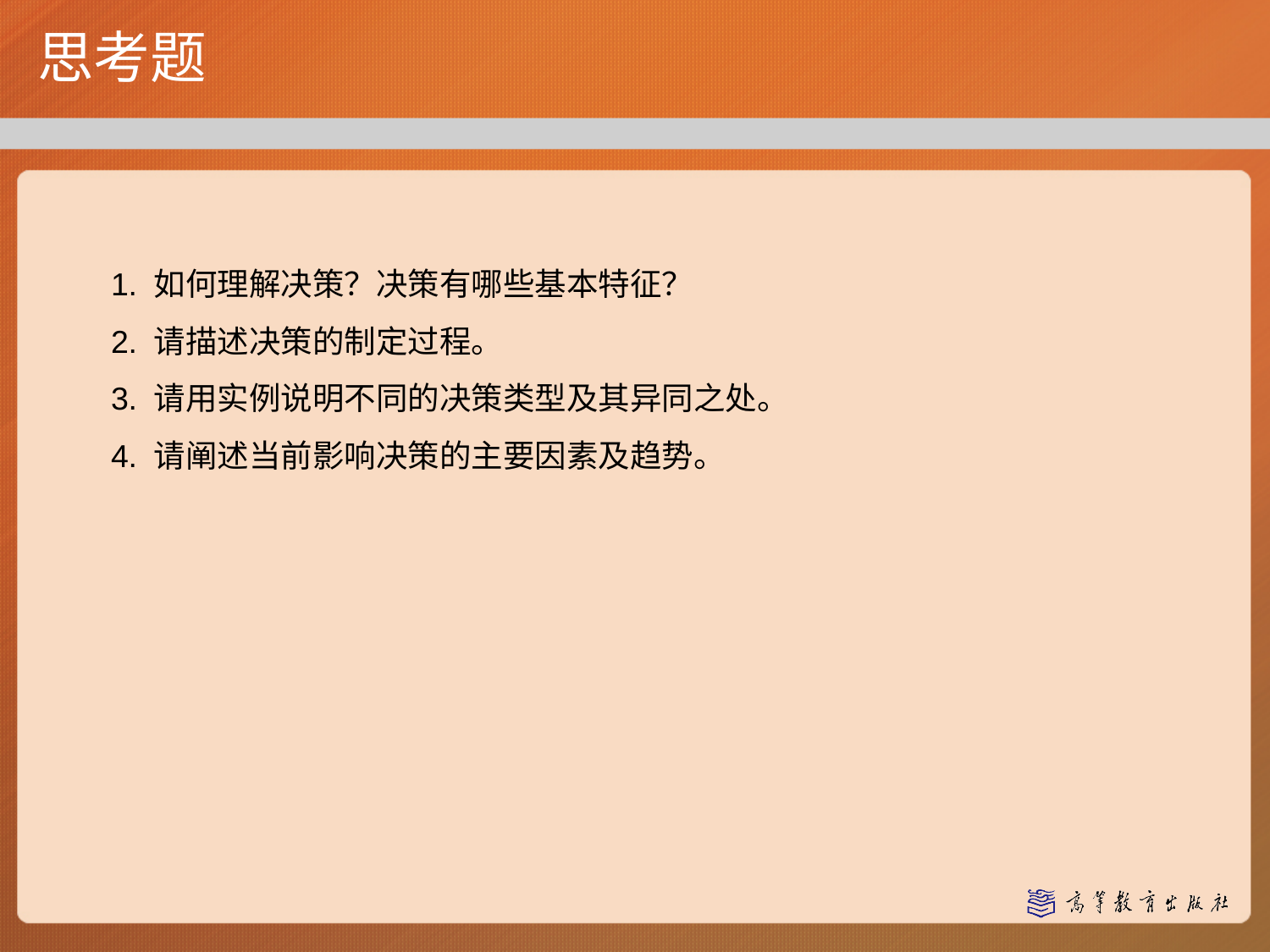

思考题
1. 如何理解决策？决策有哪些基本特征？
2. 请描述决策的制定过程。
3. 请用实例说明不同的决策类型及其异同之处。
4. 请阐述当前影响决策的主要因素及趋势。